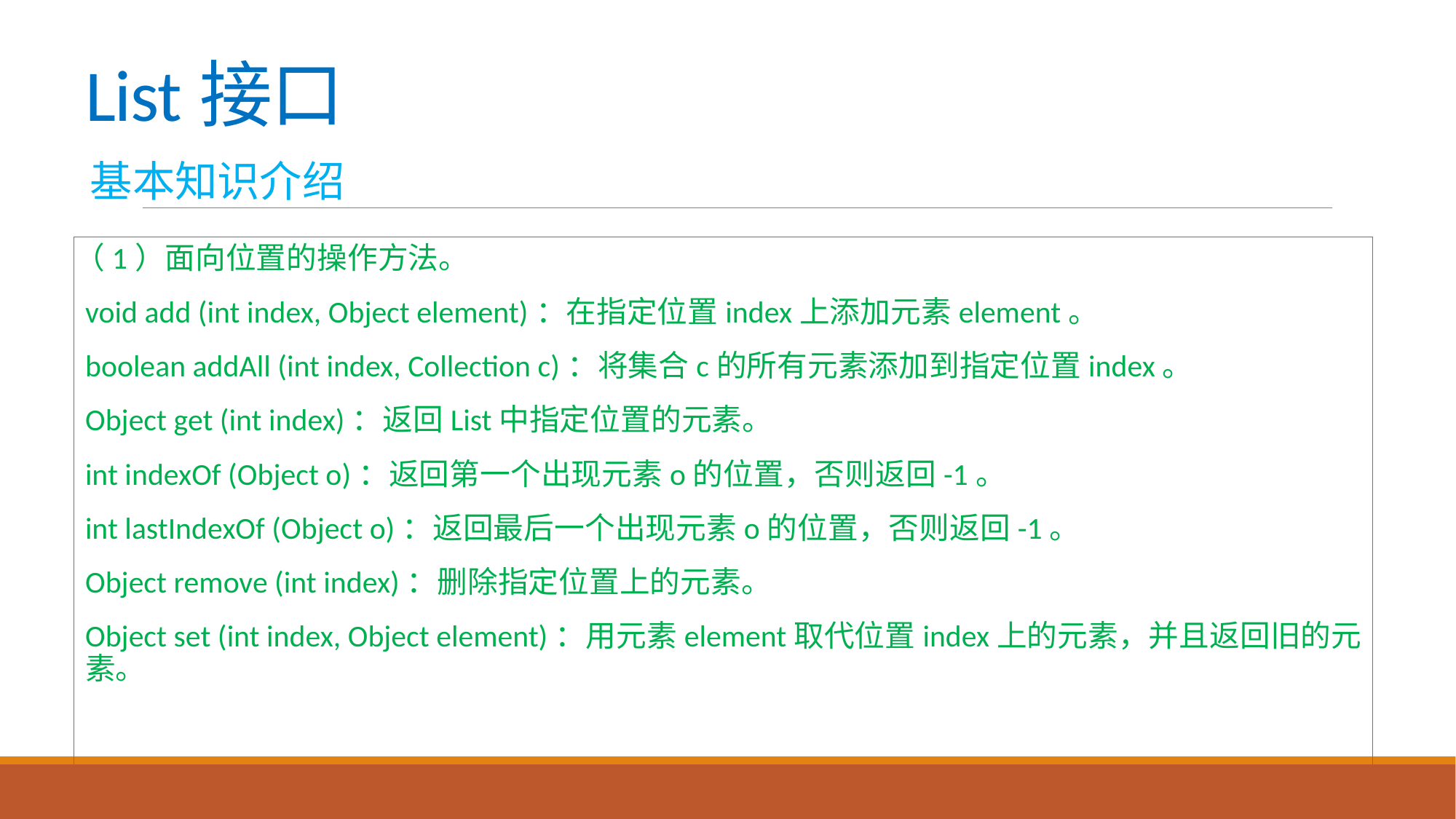

# List接口
基本知识介绍
（1）面向位置的操作方法。
void add (int index, Object element)：在指定位置index上添加元素element。
boolean addAll (int index, Collection c)：将集合c的所有元素添加到指定位置index。
Object get (int index)：返回List中指定位置的元素。
int indexOf (Object o)：返回第一个出现元素o的位置，否则返回-1。
int lastIndexOf (Object o)：返回最后一个出现元素o的位置，否则返回-1。
Object remove (int index)：删除指定位置上的元素。
Object set (int index, Object element)：用元素element取代位置index上的元素，并且返回旧的元素。